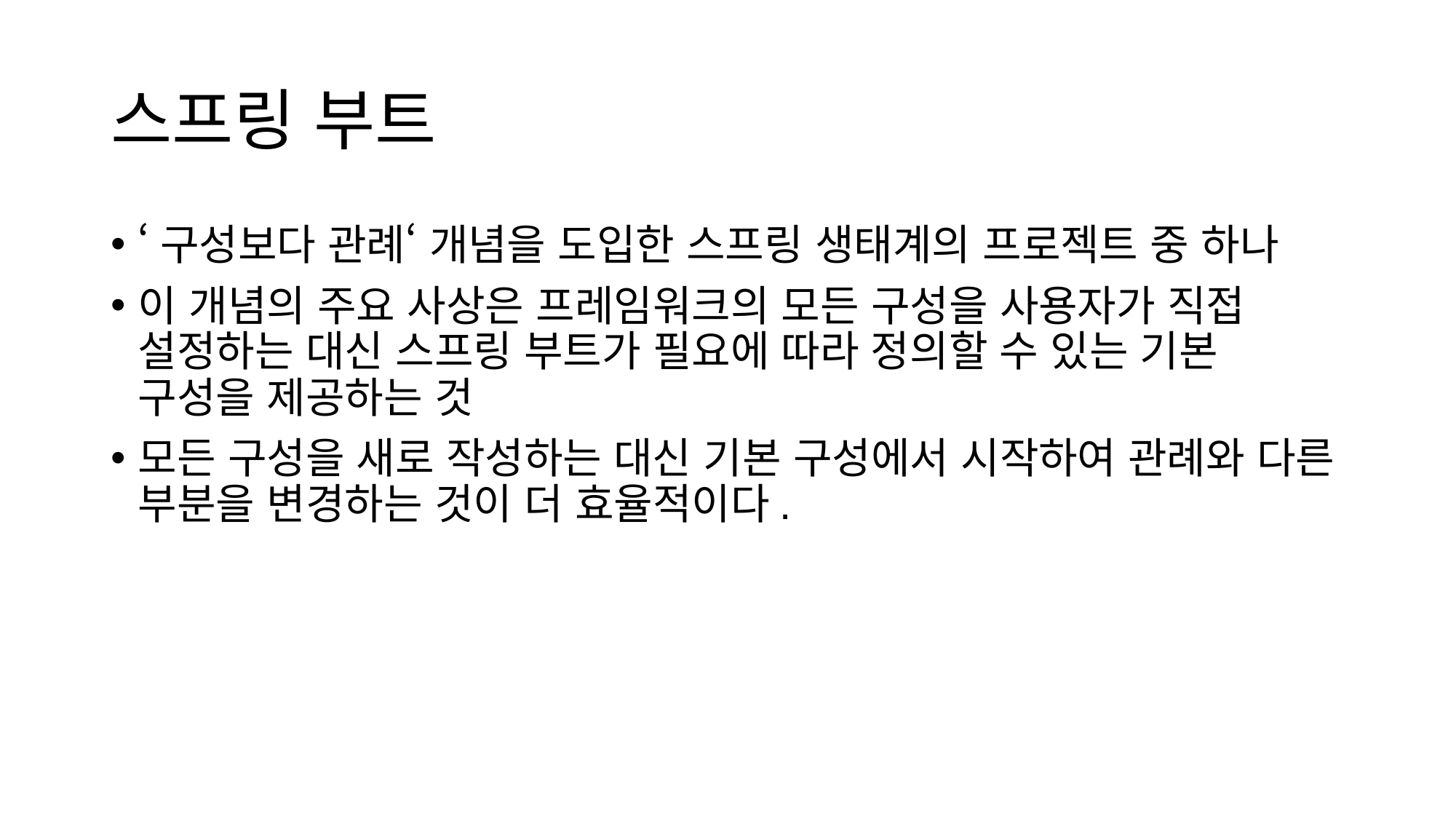

# 스프링 부트
‘구성보다 관례‘ 개념을 도입한 스프링 생태계의 프로젝트 중 하나
이 개념의 주요 사상은 프레임워크의 모든 구성을 사용자가 직접 설정하는 대신 스프링 부트가 필요에 따라 정의할 수 있는 기본 구성을 제공하는 것
모든 구성을 새로 작성하는 대신 기본 구성에서 시작하여 관례와 다른 부분을 변경하는 것이 더 효율적이다.